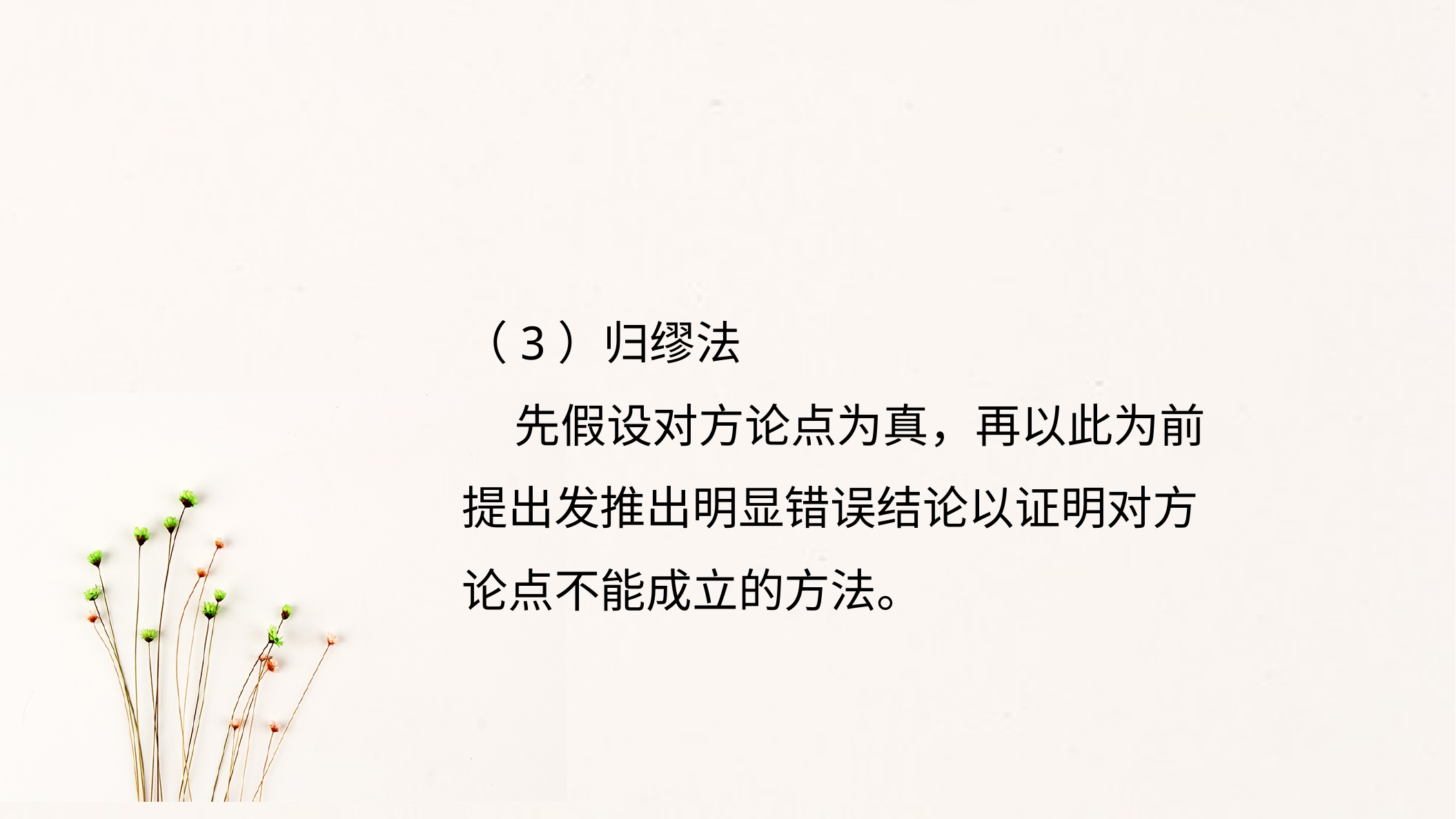

（3）归缪法
    先假设对方论点为真，再以此为前提出发推出明显错误结论以证明对方论点不能成立的方法。